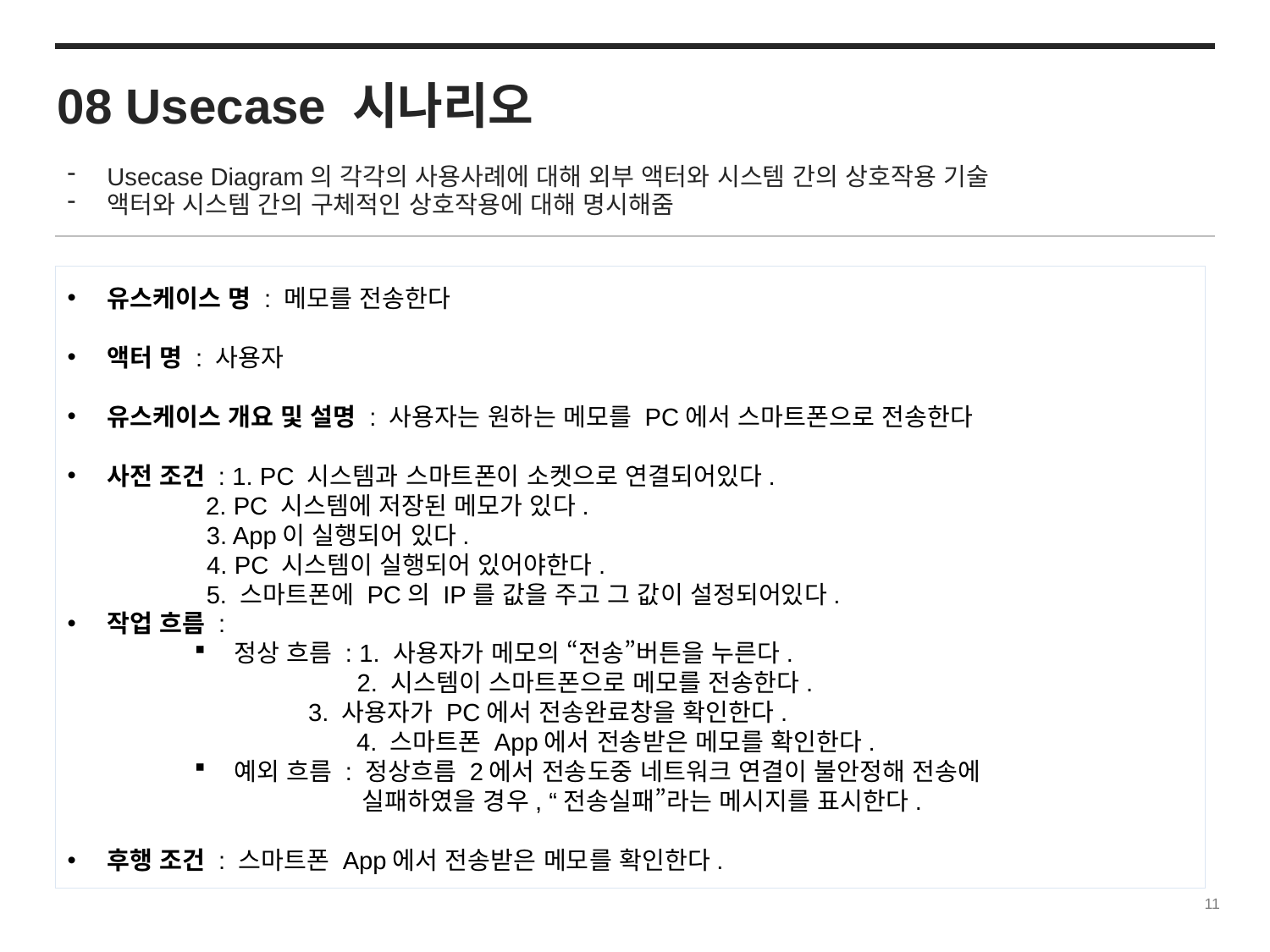

08 Usecase 시나리오
Usecase Diagram의 각각의 사용사례에 대해 외부 액터와 시스템 간의 상호작용 기술
액터와 시스템 간의 구체적인 상호작용에 대해 명시해줌

유스케이스 명 : 메모를 전송한다

액터 명 : 사용자

유스케이스 개요 및 설명 : 사용자는 원하는 메모를 PC에서 스마트폰으로 전송한다
사전 조건 : 1. PC 시스템과 스마트폰이 소켓으로 연결되어있다.
                     2. PC 시스템에 저장된 메모가 있다.
                     3. App이 실행되어 있다.
                     4. PC 시스템이 실행되어 있어야한다.
                     5. 스마트폰에 PC의 IP를 값을 주고 그 값이 설정되어있다.
작업 흐름 :
정상 흐름 : 1. 사용자가 메모의 “전송”버튼을 누른다.
                   	       2. 시스템이 스마트폰으로 메모를 전송한다.
                                   3. 사용자가 PC에서 전송완료창을 확인한다.
		     4. 스마트폰 App에서 전송받은 메모를 확인한다.
예외 흐름 : 정상흐름 2에서 전송도중 네트워크 연결이 불안정해 전송에
	    	     실패하였을 경우, “전송실패”라는 메시지를 표시한다.

후행 조건 : 스마트폰 App에서 전송받은 메모를 확인한다.